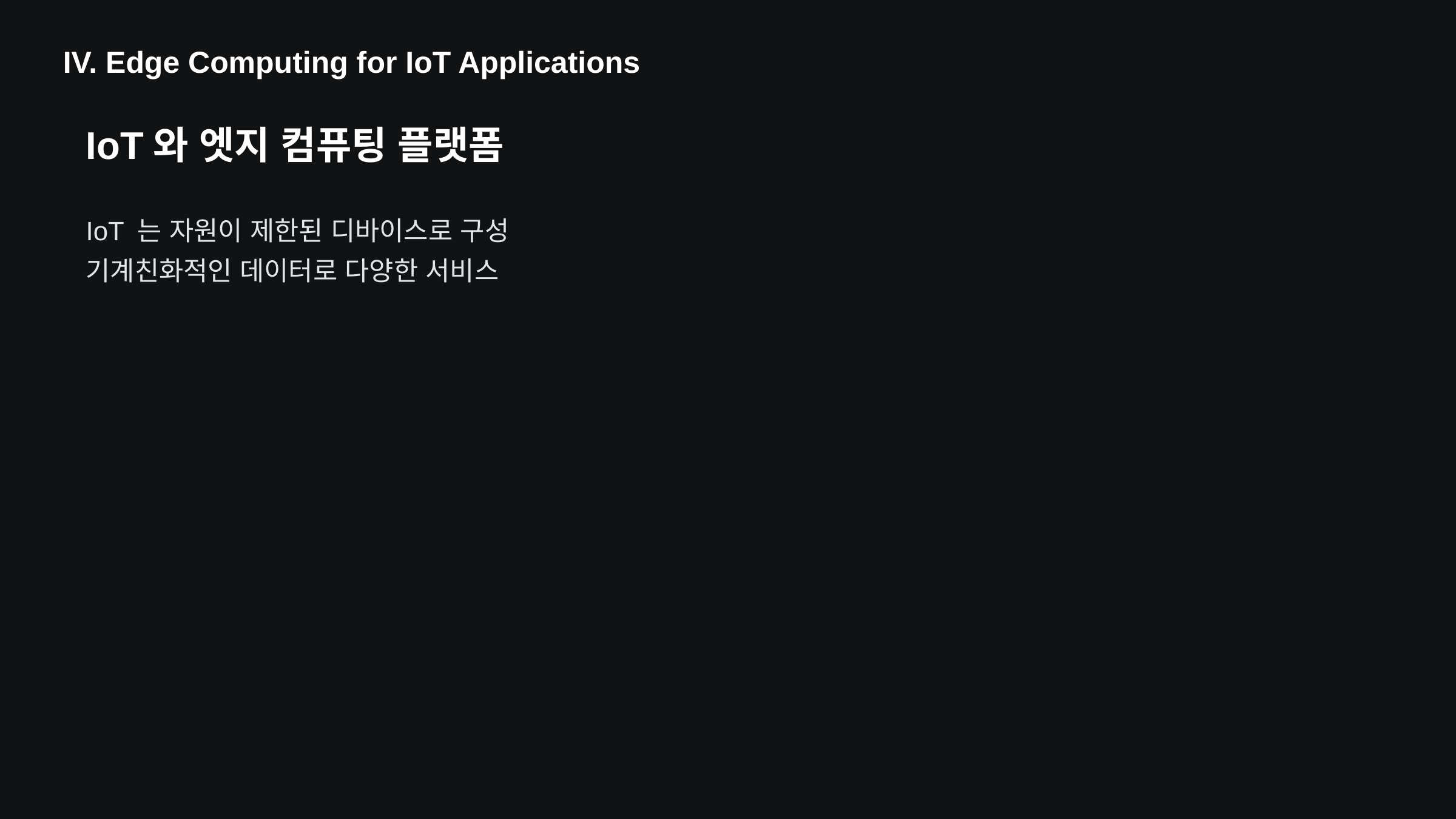

IV. Edge Computing for IoT Applications

IoT와 엣지 컴퓨팅 플랫폼
IoT 는 자원이 제한된 디바이스로 구성
기계친화적인 데이터로 다양한 서비스